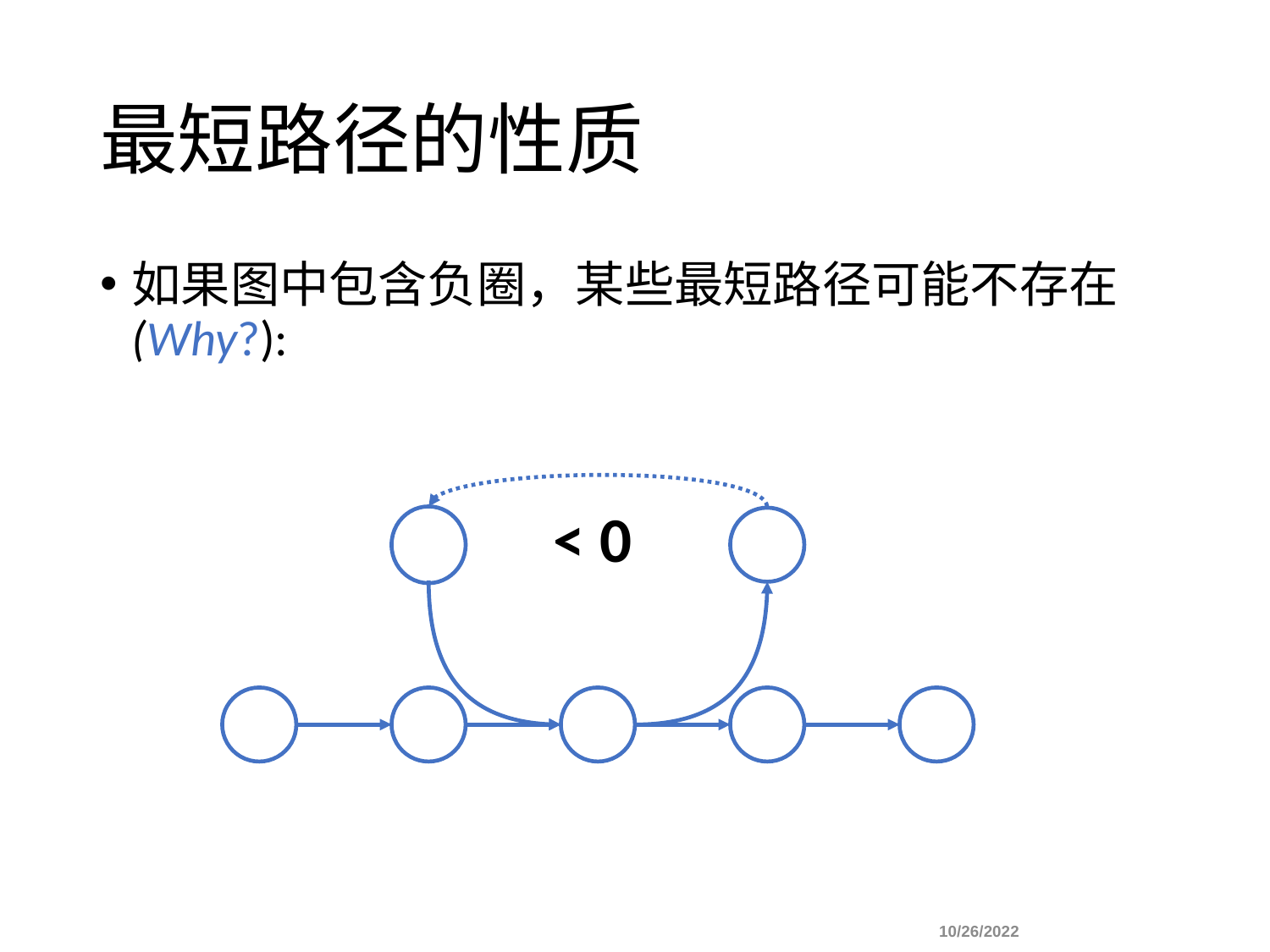

# 最短路径的性质
如果图中包含负圈，某些最短路径可能不存在 (Why?):
< 0

		 				            10/26/2022